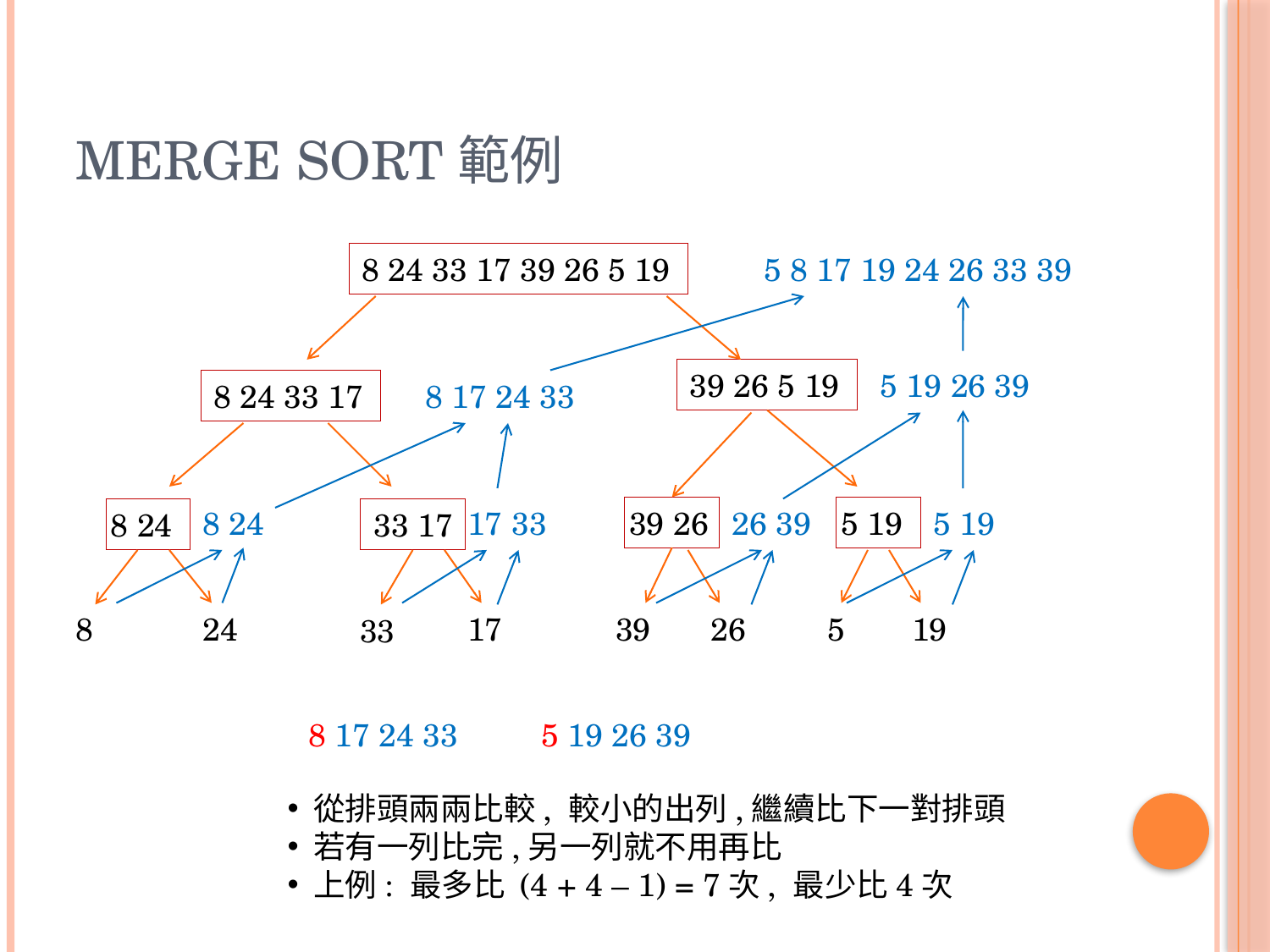

# Merge Sort範例
8 24 33 17 39 26 5 19
5 8 17 19 24 26 33 39
39 26 5 19
5 19 26 39
8 24 33 17
8 17 24 33
8 24
17 33
39 26
26 39
5 19
5 19
8 24
 33 17
8
24
17
39
26
5
19
 33
8 17 24 33
5 19 26 39
 從排頭兩兩比較, 較小的出列,繼續比下一對排頭
 若有一列比完,另一列就不用再比
 上例: 最多比 (4 + 4 – 1) = 7次, 最少比4次